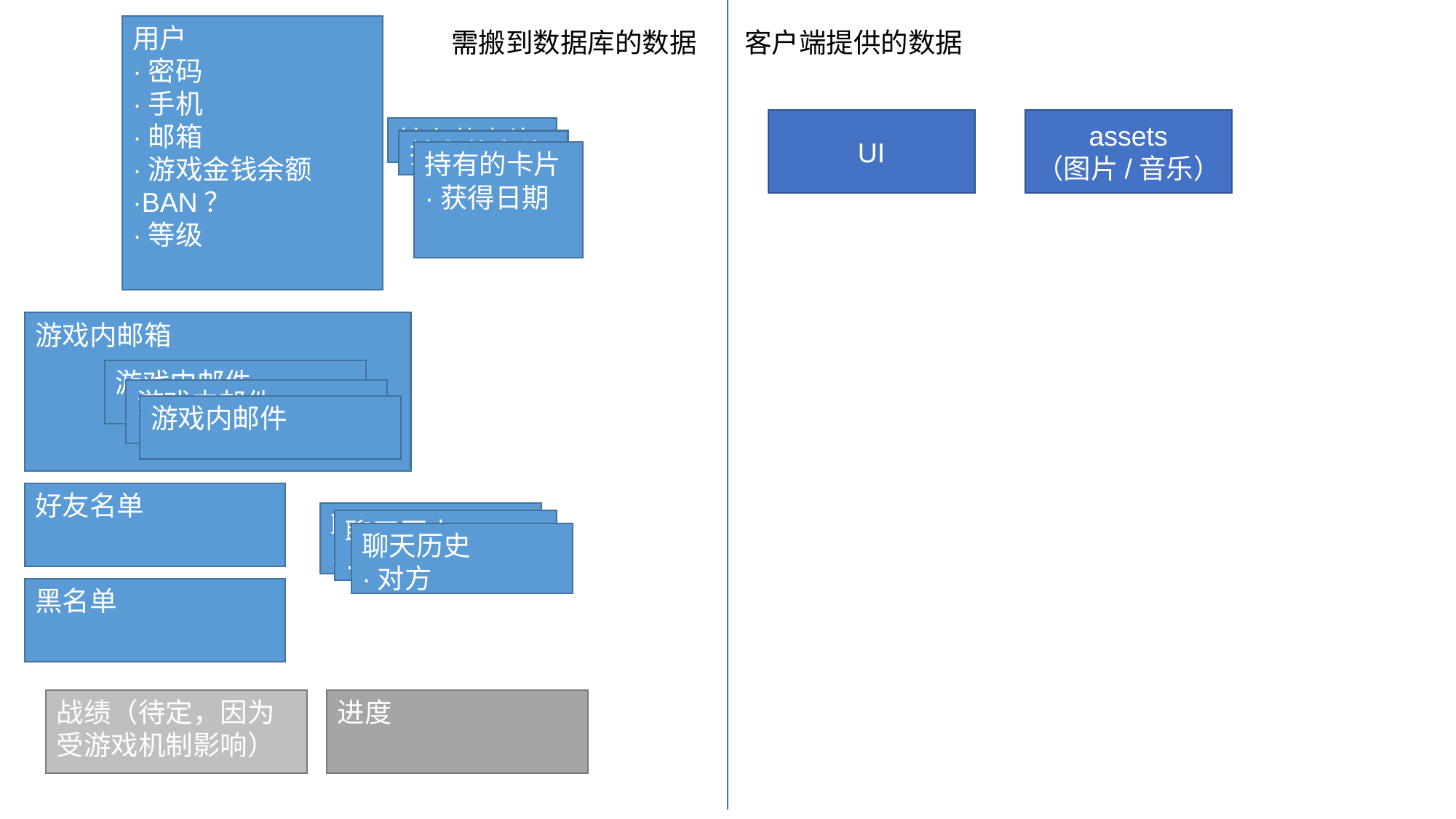

用户
·密码
·手机
·邮箱
·游戏金钱余额
·BAN？
·等级
需搬到数据库的数据
客户端提供的数据
UI
assets
（图片/音乐）
持有的卡片
持有的卡片
持有的卡片
·获得日期
游戏内邮箱
游戏内邮件
游戏内邮件
游戏内邮件
好友名单
聊天历史
·对方
聊天历史
·对方
聊天历史
·对方
黑名单
战绩（待定，因为受游戏机制影响）
进度